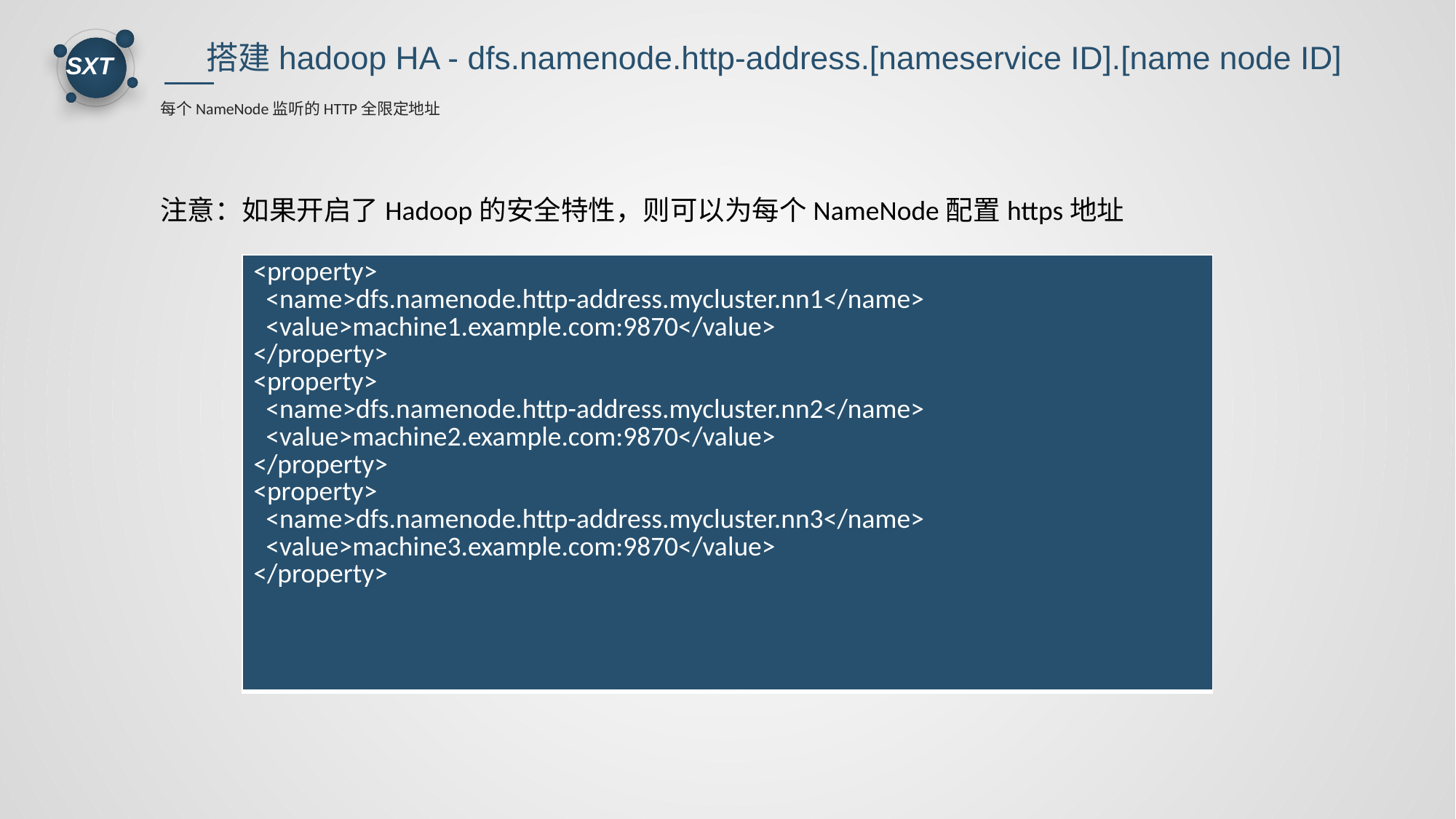

搭建hadoop HA - dfs.namenode.http-address.[nameservice ID].[name node ID]
每个NameNode监听的HTTP全限定地址
注意：如果开启了Hadoop的安全特性，则可以为每个NameNode配置https地址
| <property> <name>dfs.namenode.http-address.mycluster.nn1</name> <value>machine1.example.com:9870</value> </property> <property> <name>dfs.namenode.http-address.mycluster.nn2</name> <value>machine2.example.com:9870</value> </property> <property> <name>dfs.namenode.http-address.mycluster.nn3</name> <value>machine3.example.com:9870</value> </property> |
| --- |